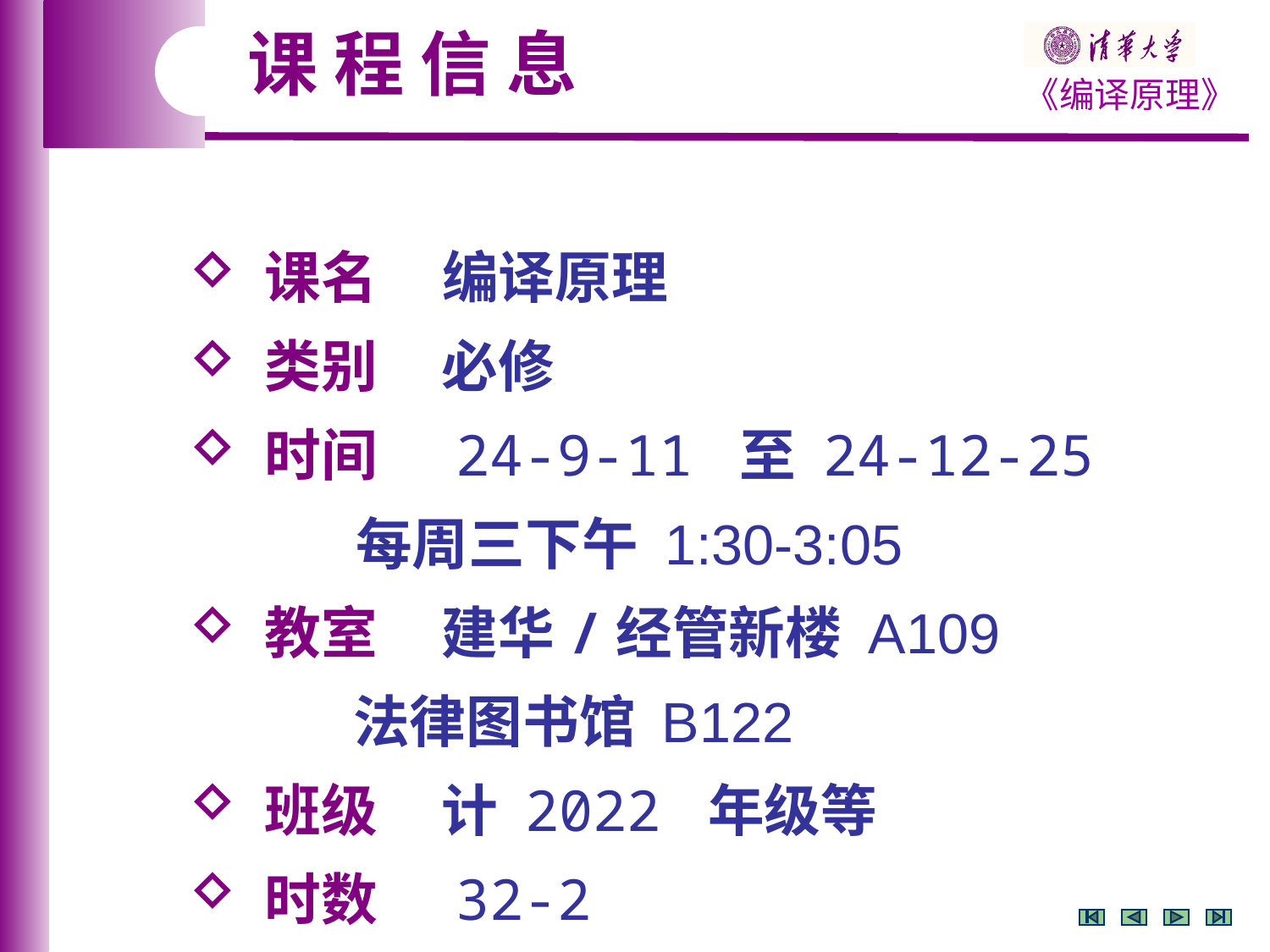

课 程 信 息
 课名     编译原理

 类别     必修

 时间     24-9-11 至 24-12-25

            每周三下午 1:30-3:05

 教室     建华/经管新楼 A109

            法律图书馆 B122

 班级     计 2022 年级等

 时数     32-2